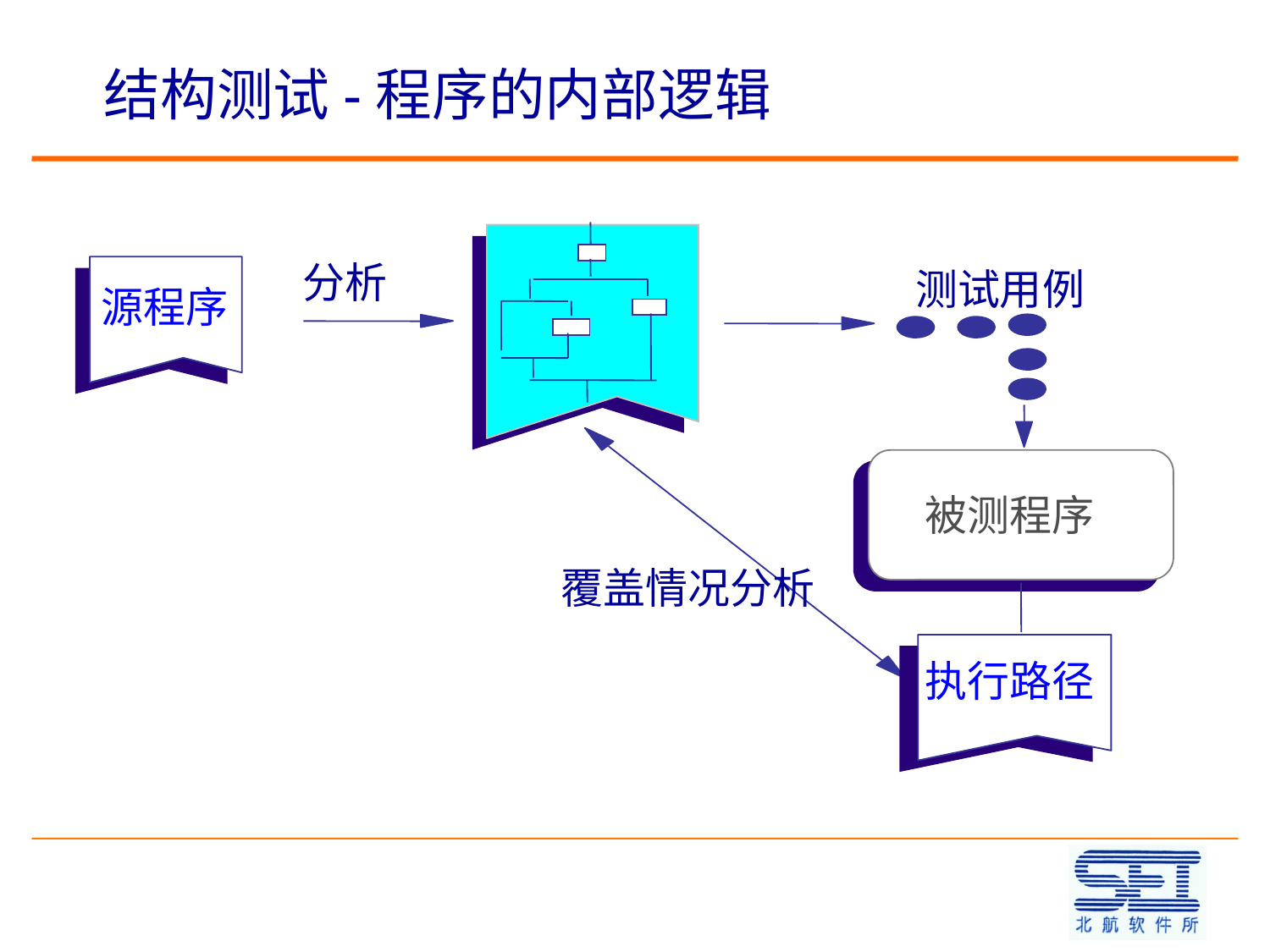

# 结构测试-程序的内部逻辑

分析

测试用例

源程序

被测程序
覆盖情况分析

执行路径